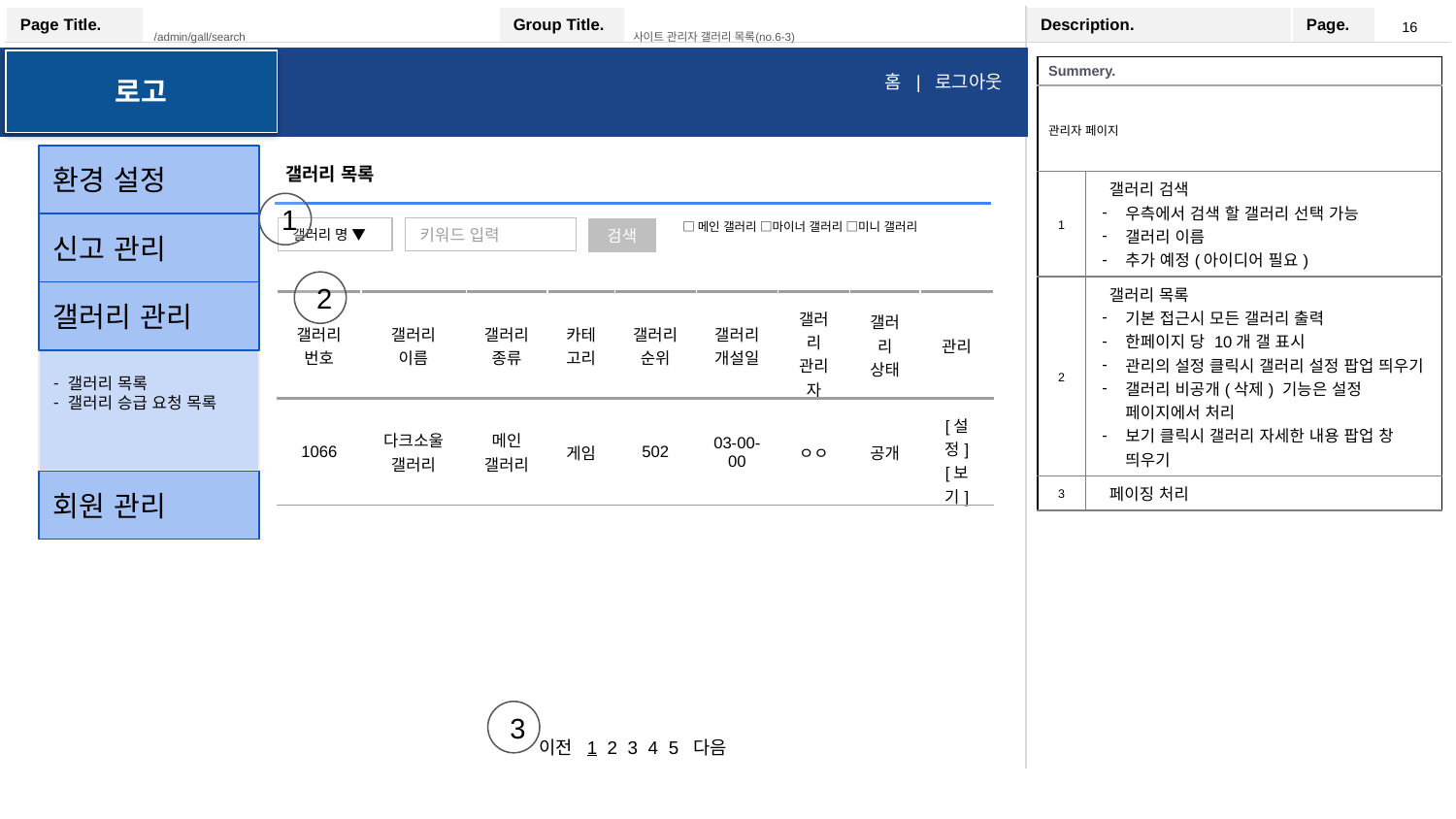

16
/admin/gall/search
사이트 관리자 갤러리 목록(no.6-3)

로고
| Summery. |  |
| --- | --- |
| 관리자 페이지 |  |
| 1 | 갤러리 검색 우측에서 검색 할 갤러리 선택 가능 갤러리 이름 추가 예정(아이디어 필요) |
| 2 | 갤러리 목록 기본 접근시 모든 갤러리 출력 한페이지 당 10개 갤 표시 관리의 설정 클릭시 갤러리 설정 팝업 띄우기 갤러리 비공개(삭제) 기능은 설정 페이지에서 처리 보기 클릭시 갤러리 자세한 내용 팝업 창 띄우기 |
| 3 | 페이징 처리 |
홈  |  로그아웃
환경 설정
갤러리 목록
1
□메인 갤러리 □마이너 갤러리 □미니 갤러리
신고 관리
갤러리 명 ▼
키워드 입력
검색
2
갤러리 관리
| 갤러리 번호 | 갤러리 이름 | 갤러리 종류 | 카테고리 | 갤러리 순위 | 갤러리 개설일 | 갤러리 관리자 | 갤러리 상태 | 관리 |
| --- | --- | --- | --- | --- | --- | --- | --- | --- |
| 1066 | 다크소울 갤러리 | 메인 갤러리 | 게임 | 502 | 03-00-00 | ㅇㅇ | 공개 | [설정] [보기] |

갤러리 목록
갤러리 승급 요청 목록
회원 관리
3
이전  1  2  3  4  5  다음